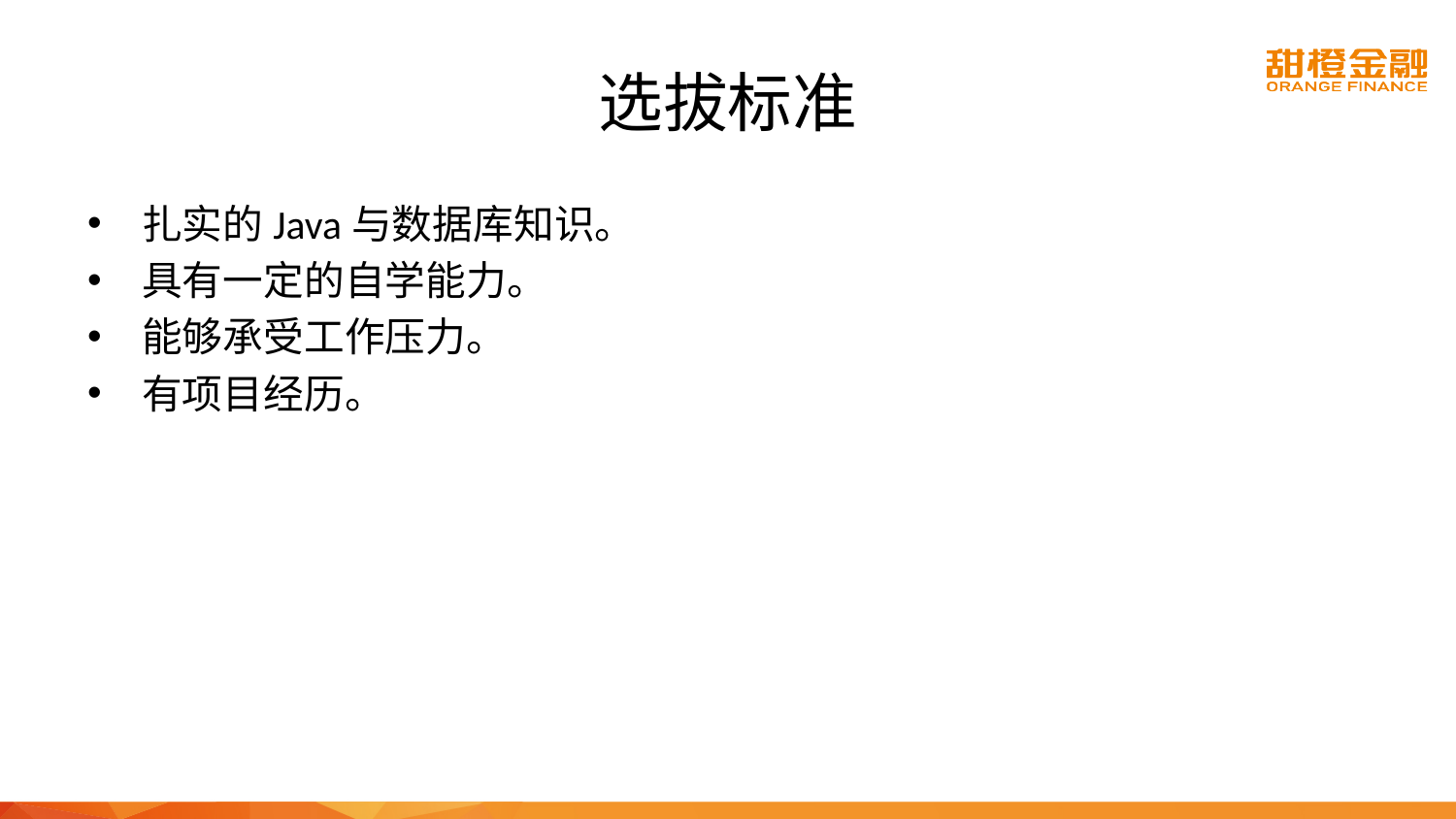

# 选拔标准
扎实的Java与数据库知识。
具有一定的自学能力。
能够承受工作压力。
有项目经历。